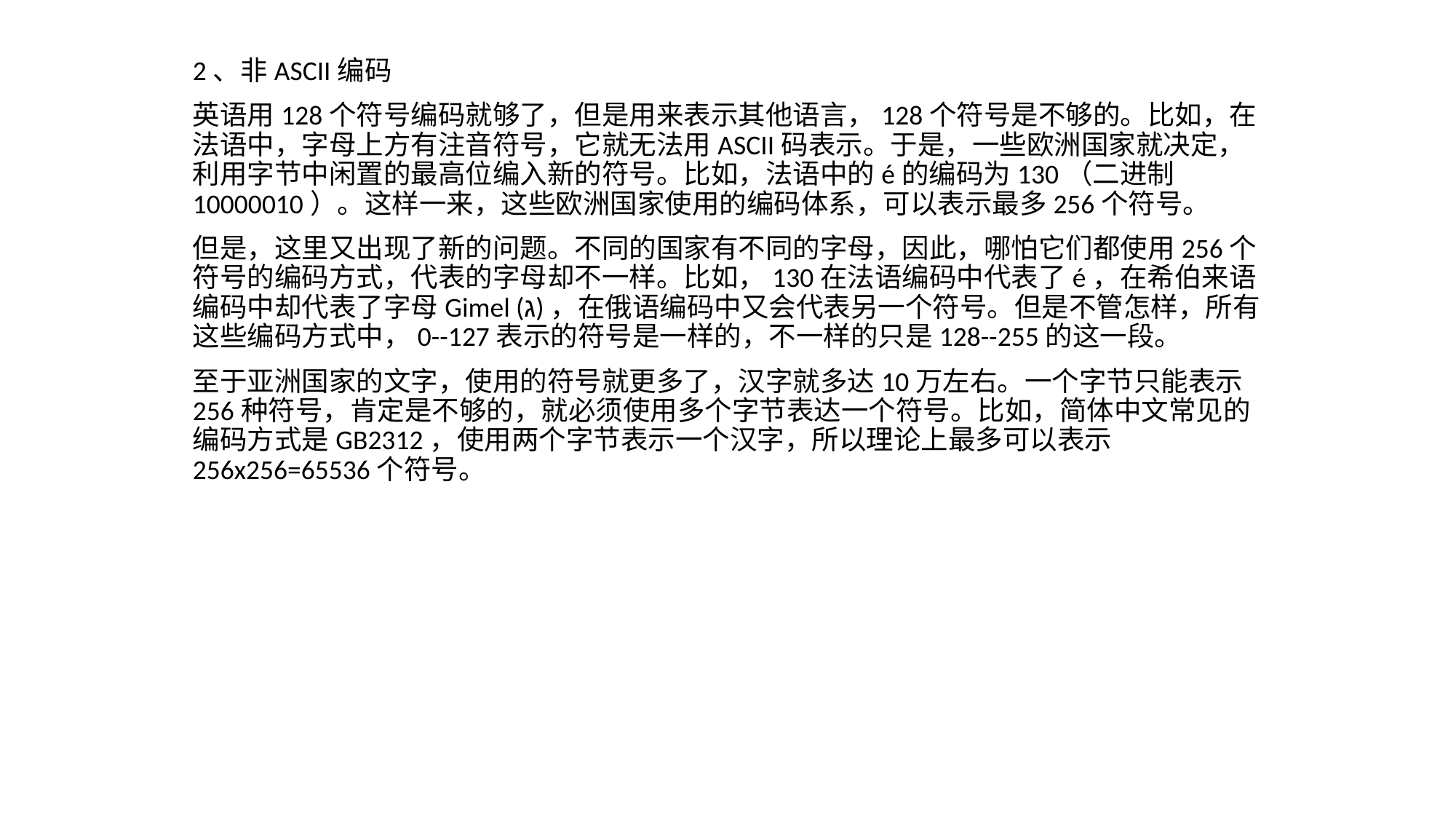

2、非ASCII编码
英语用128个符号编码就够了，但是用来表示其他语言，128个符号是不够的。比如，在法语中，字母上方有注音符号，它就无法用ASCII码表示。于是，一些欧洲国家就决定，利用字节中闲置的最高位编入新的符号。比如，法语中的é的编码为130（二进制10000010）。这样一来，这些欧洲国家使用的编码体系，可以表示最多256个符号。
但是，这里又出现了新的问题。不同的国家有不同的字母，因此，哪怕它们都使用256个符号的编码方式，代表的字母却不一样。比如，130在法语编码中代表了é，在希伯来语编码中却代表了字母Gimel (ג)，在俄语编码中又会代表另一个符号。但是不管怎样，所有这些编码方式中，0--127表示的符号是一样的，不一样的只是128--255的这一段。
至于亚洲国家的文字，使用的符号就更多了，汉字就多达10万左右。一个字节只能表示256种符号，肯定是不够的，就必须使用多个字节表达一个符号。比如，简体中文常见的编码方式是GB2312，使用两个字节表示一个汉字，所以理论上最多可以表示256x256=65536个符号。